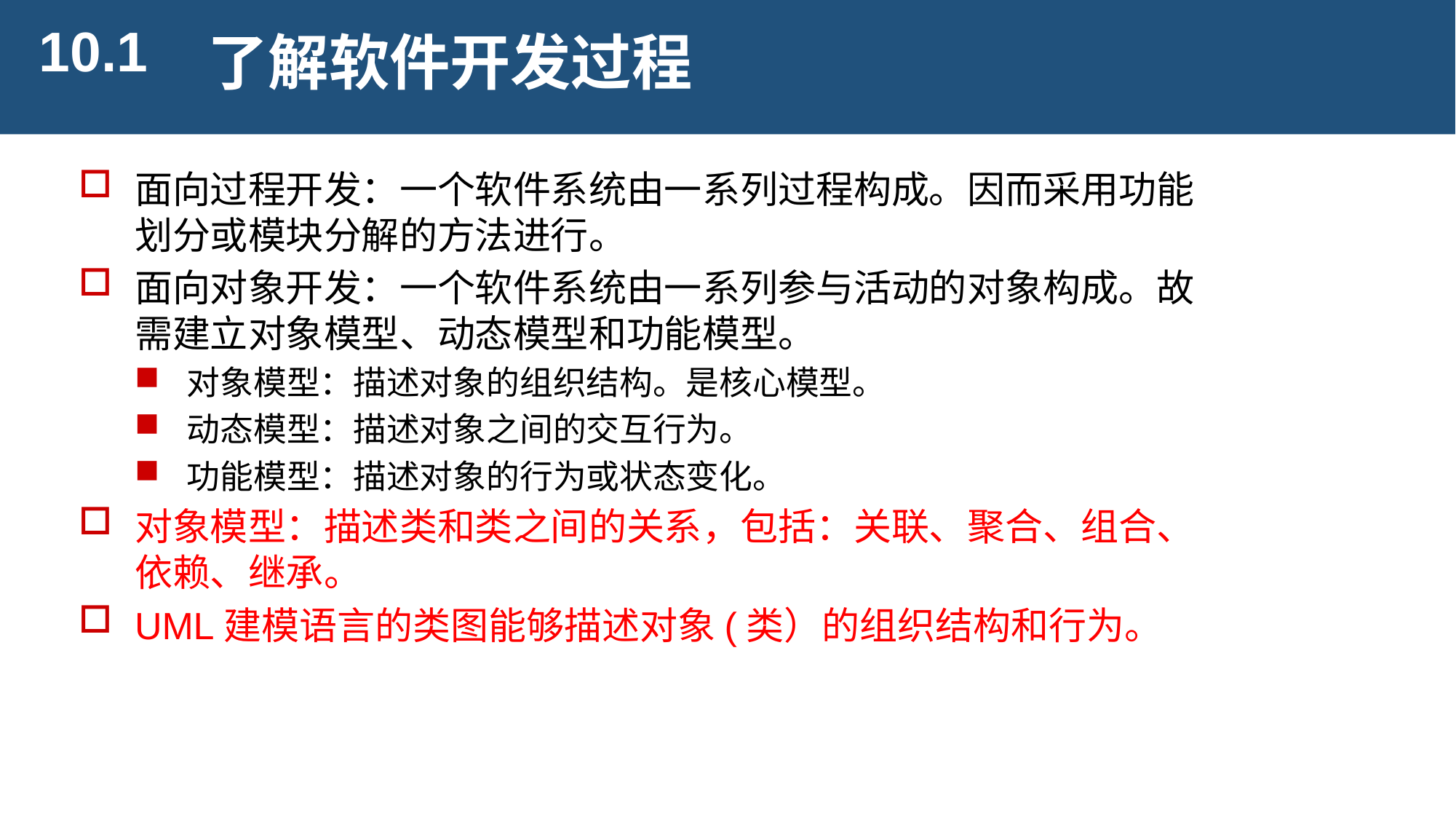

10.1
了解软件开发过程
面向过程开发：一个软件系统由一系列过程构成。因而采用功能划分或模块分解的方法进行。
面向对象开发：一个软件系统由一系列参与活动的对象构成。故需建立对象模型、动态模型和功能模型。
对象模型：描述对象的组织结构。是核心模型。
动态模型：描述对象之间的交互行为。
功能模型：描述对象的行为或状态变化。
对象模型：描述类和类之间的关系，包括：关联、聚合、组合、依赖、继承。
UML建模语言的类图能够描述对象(类）的组织结构和行为。